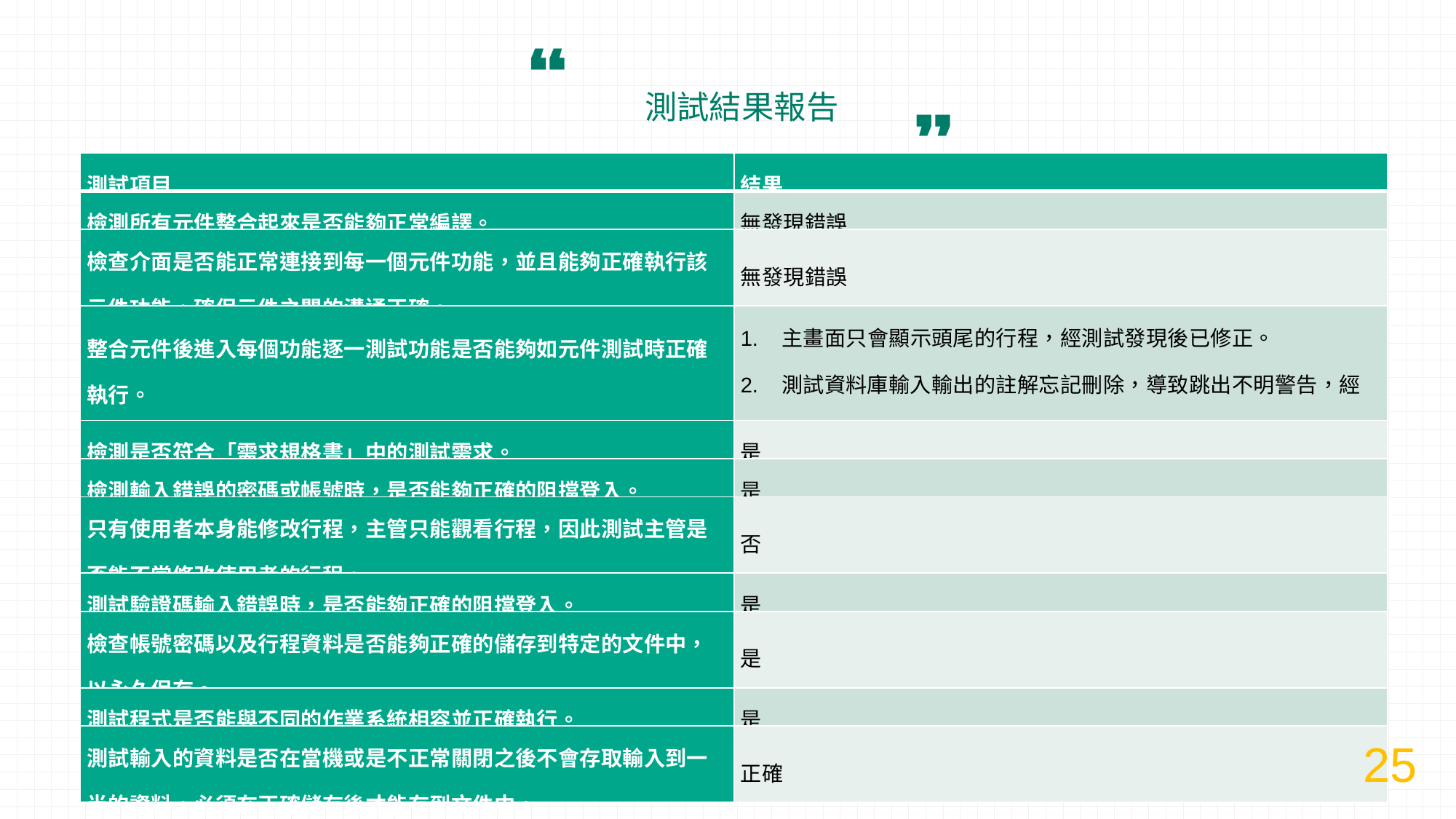

“
測試結果報告
”
| 測試項目 | 結果 |
| --- | --- |
| 檢測所有元件整合起來是否能夠正常編譯。 | 無發現錯誤 |
| 檢查介面是否能正常連接到每一個元件功能，並且能夠正確執行該元件功能，確保元件之間的溝通正確。 | 無發現錯誤 |
| 整合元件後進入每個功能逐一測試功能是否能夠如元件測試時正確執行。 | 主畫面只會顯示頭尾的行程，經測試發現後已修正。 測試資料庫輸入輸出的註解忘記刪除，導致跳出不明警告，經測試後已修正。 |
| 檢測是否符合「需求規格書」中的測試需求。 | 是 |
| 檢測輸入錯誤的密碼或帳號時，是否能夠正確的阻擋登入。 | 是 |
| 只有使用者本身能修改行程，主管只能觀看行程，因此測試主管是否能不當修改使用者的行程。 | 否 |
| 測試驗證碼輸入錯誤時，是否能夠正確的阻擋登入。 | 是 |
| 檢查帳號密碼以及行程資料是否能夠正確的儲存到特定的文件中，以永久保存。 | 是 |
| 測試程式是否能與不同的作業系統相容並正確執行。 | 是 |
| 測試輸入的資料是否在當機或是不正常關閉之後不會存取輸入到一半的資料，必須在正確儲存後才能存到文件中。 | 正確 |
25